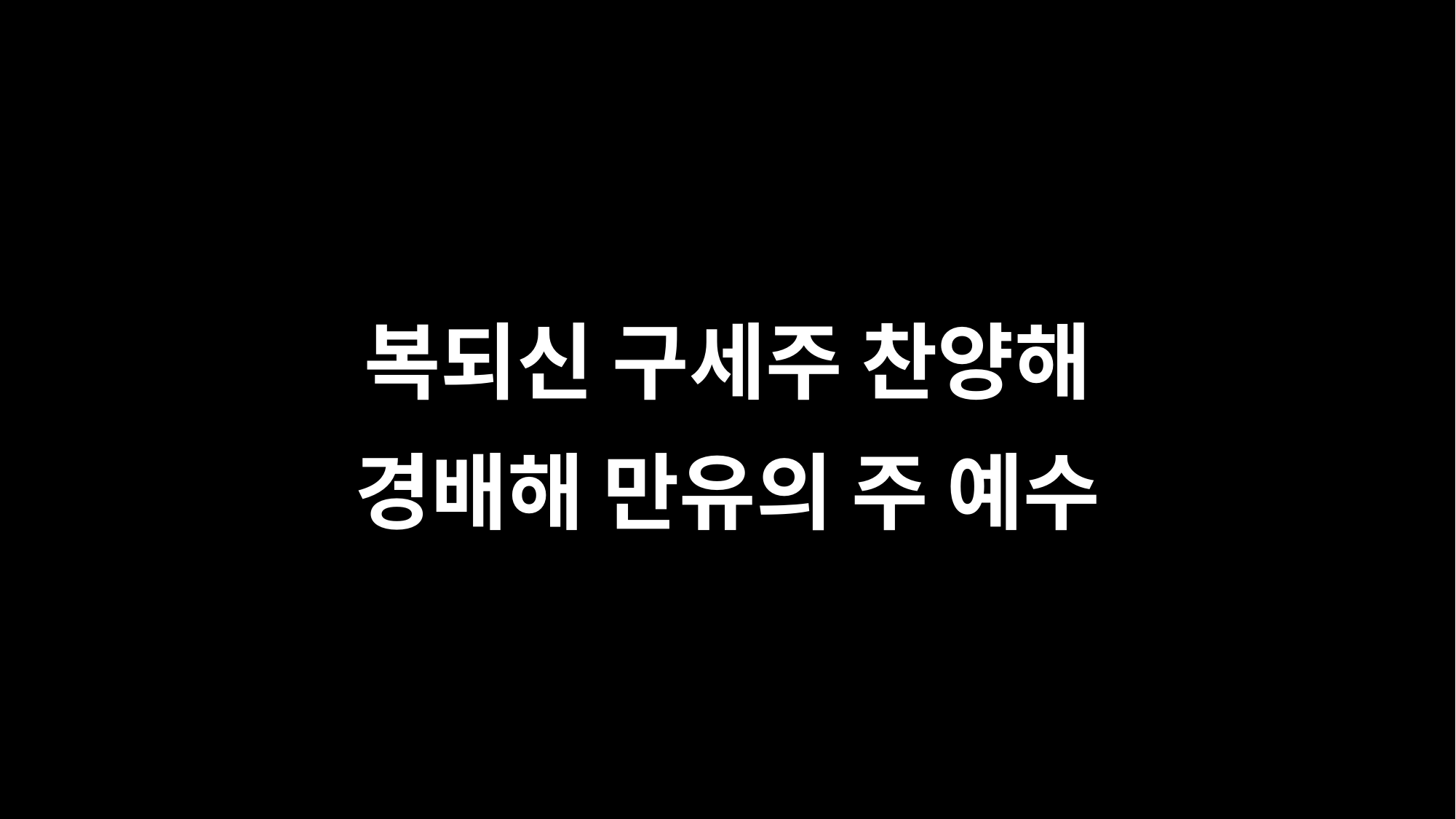

복되신 구세주 찬양해
경배해 만유의 주 예수